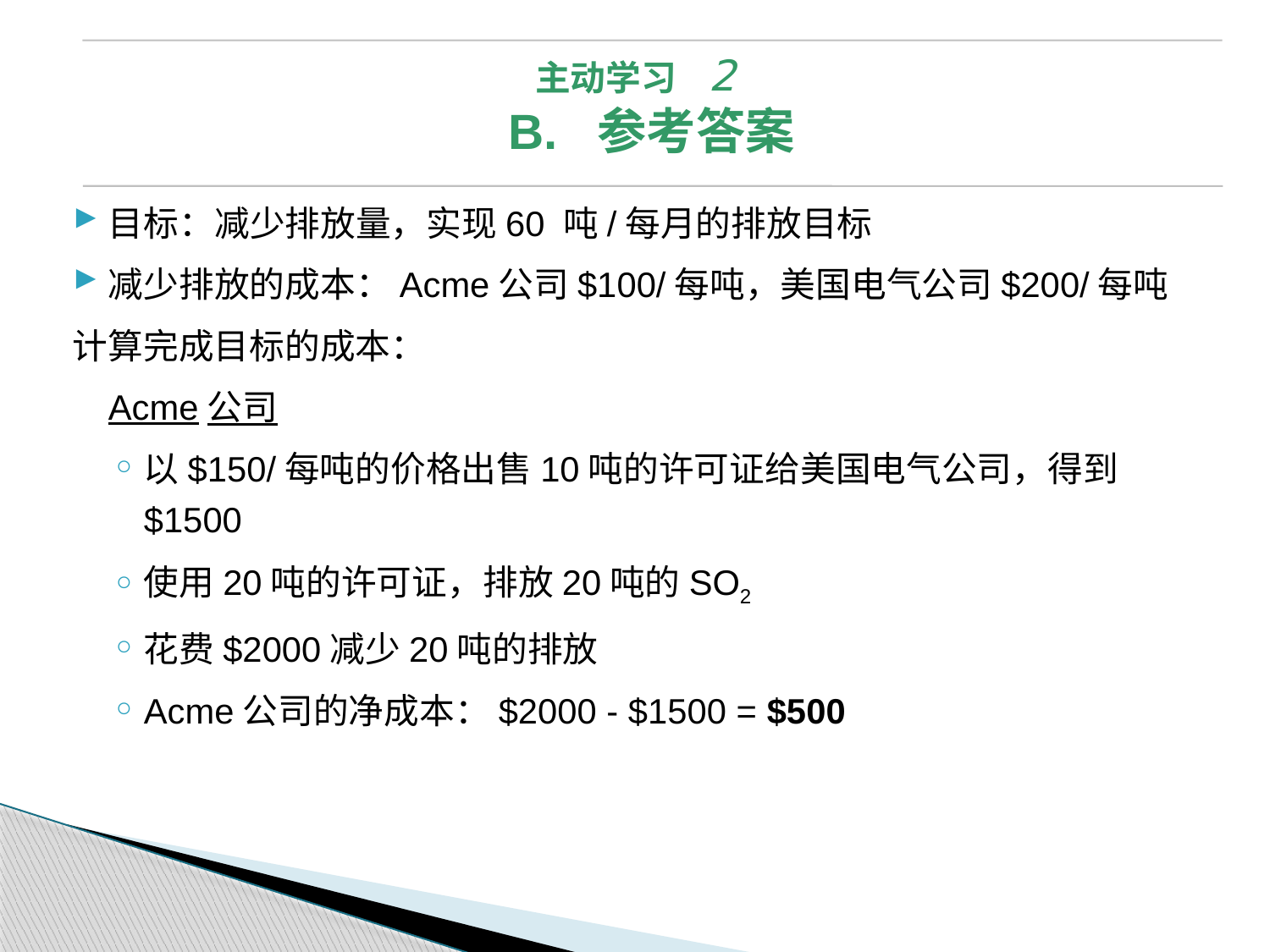

主动学习   2
B.  参考答案
目标：减少排放量，实现60 吨/每月的排放目标
减少排放的成本：Acme公司$100/每吨，美国电气公司$200/每吨
计算完成目标的成本：
	Acme公司
以$150/每吨的价格出售10吨的许可证给美国电气公司，得到$1500
使用20吨的许可证，排放20吨的SO2
花费$2000减少20吨的排放
Acme公司的净成本：$2000 - $1500 = $500